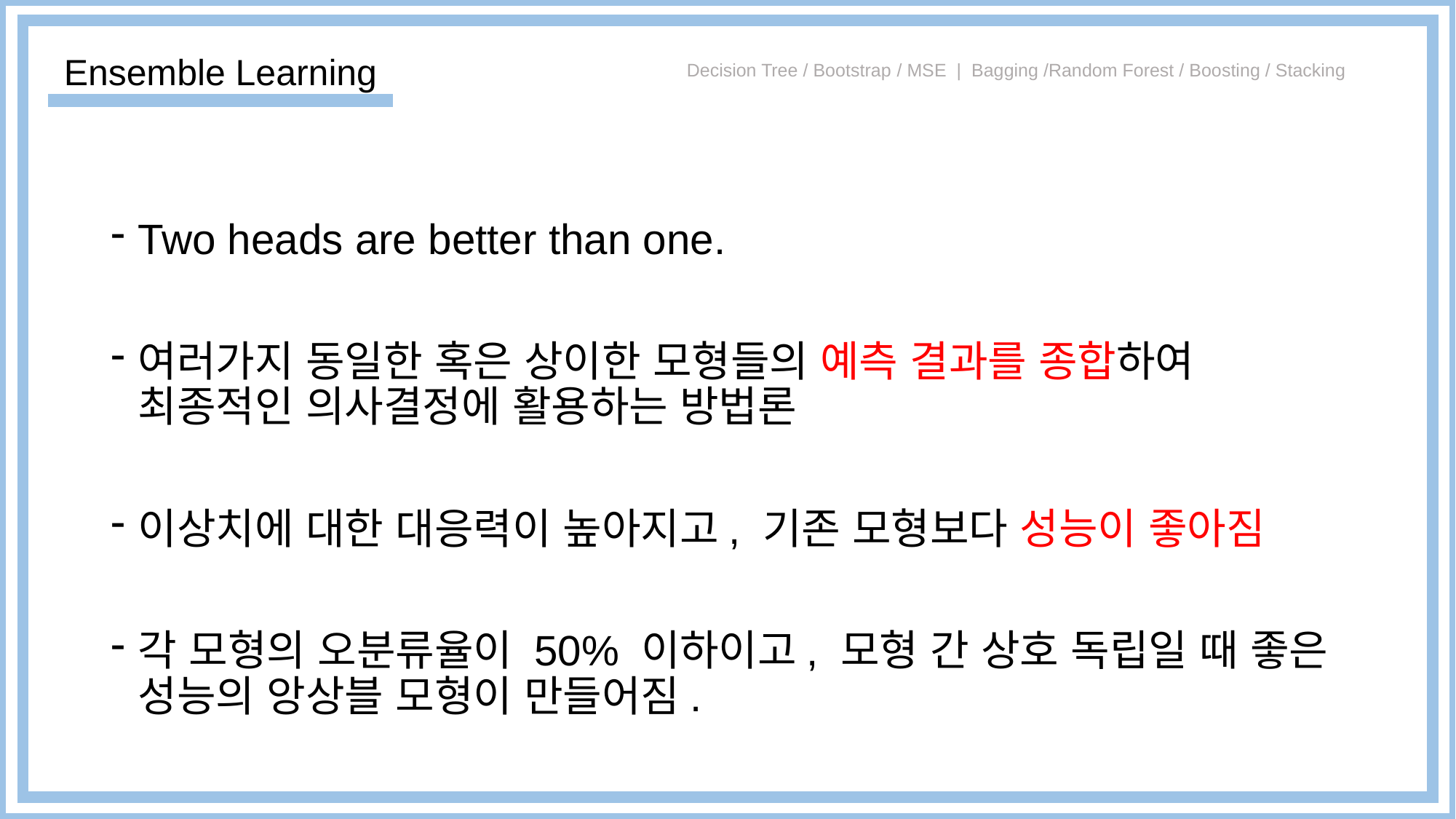

Decision Tree / Bootstrap / MSE  |  Bagging /Random Forest / Boosting / Stacking
Ensemble Learning

Two heads are better than one.

여러가지 동일한 혹은 상이한 모형들의 예측 결과를 종합하여 최종적인 의사결정에 활용하는 방법론

이상치에 대한 대응력이 높아지고, 기존 모형보다 성능이 좋아짐

각 모형의 오분류율이 50% 이하이고, 모형 간 상호 독립일 때 좋은 성능의 앙상블 모형이 만들어짐.